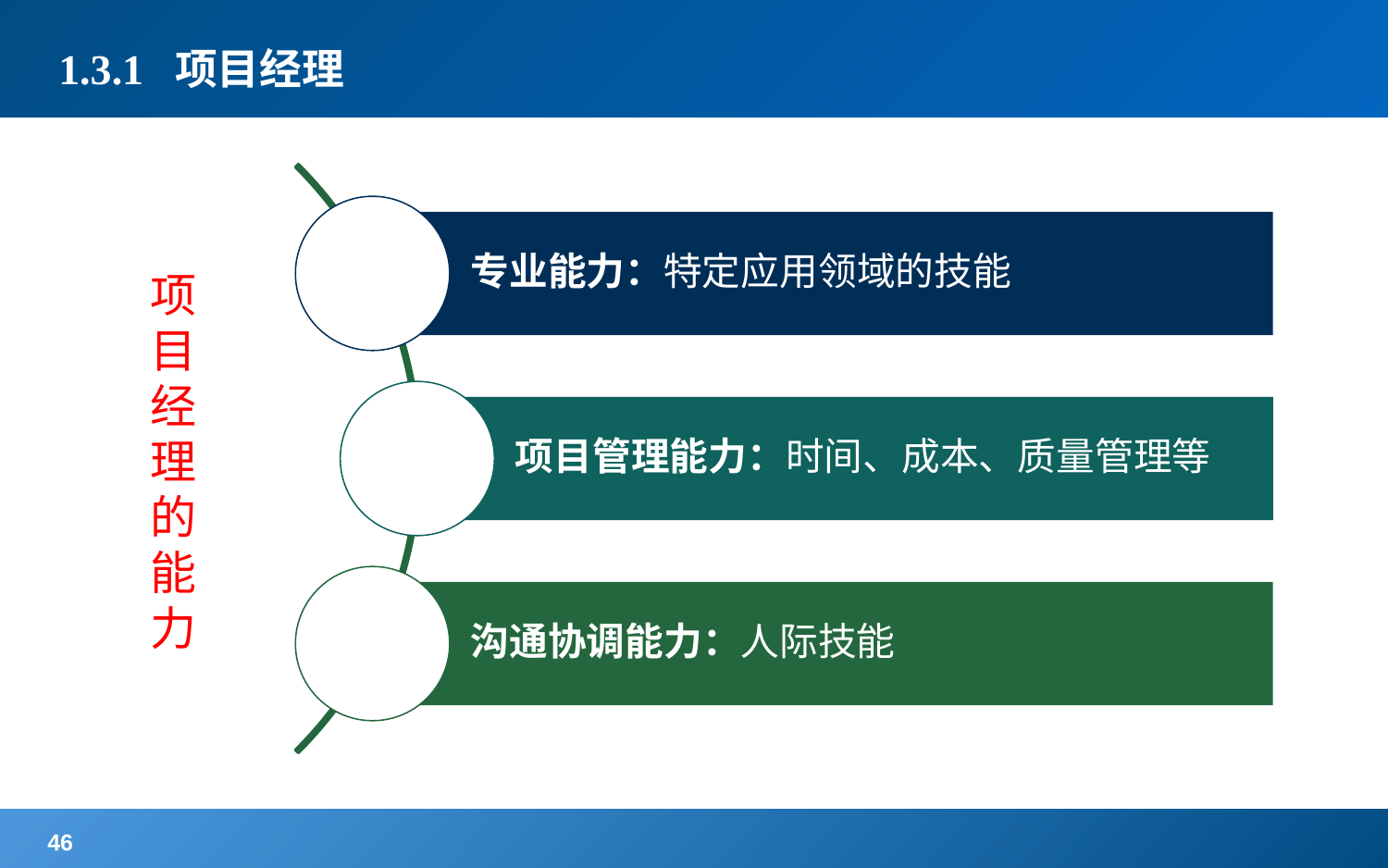

# 1.3.1  项目经理
专业能力：特定应用领域的技能
项目管理能力：时间、成本、质量管理等
沟通协调能力：人际技能
项目经理的能力